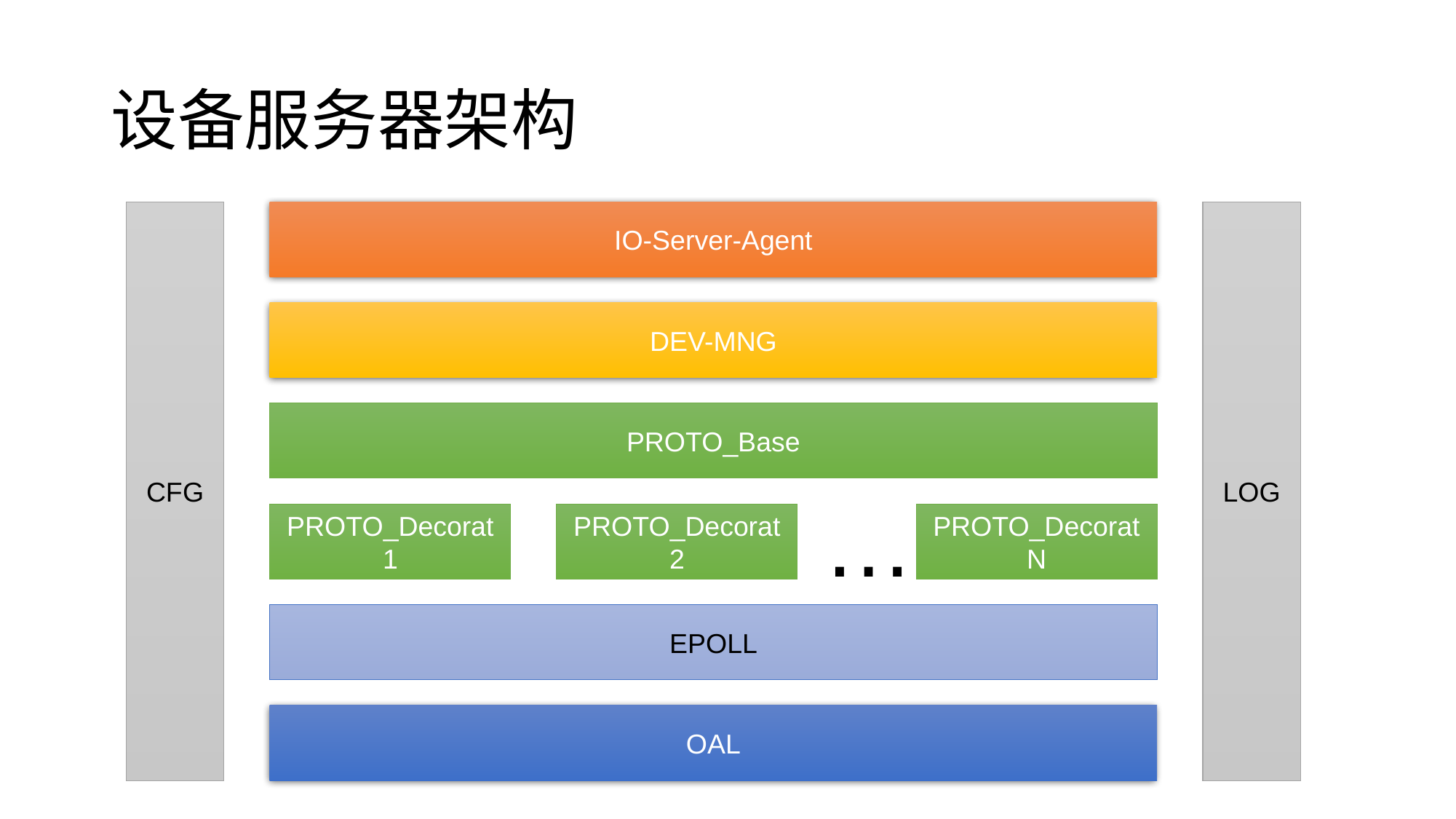

# 设备服务器架构
CFG
LOG
IO-Server-Agent
DEV-MNG
PROTO_Base
…
PROTO_Decorat1
PROTO_Decorat2
PROTO_DecoratN
EPOLL
OAL